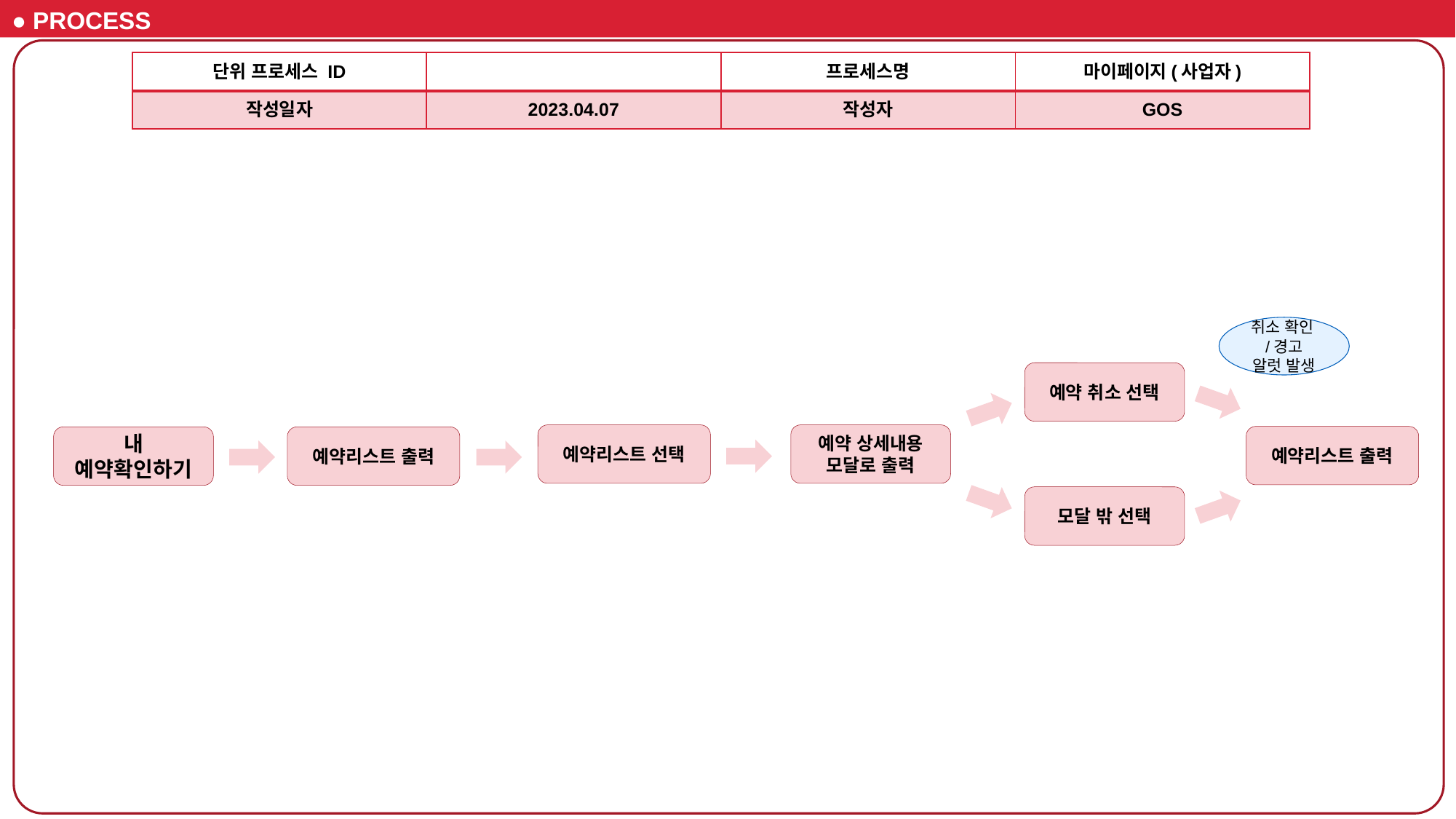

● PROCESS

| 단위 프로세스 ID |  | 프로세스명 | 마이페이지(사업자) |
| --- | --- | --- | --- |
| 작성일자 | 2023.04.07 | 작성자 | GOS |
취소 확인/경고 알럿 발생
예약 취소 선택

예약 상세내용 모달로 출력
예약리스트 선택
예약리스트 출력
예약리스트 출력
내 예약확인하기

모달 밖 선택